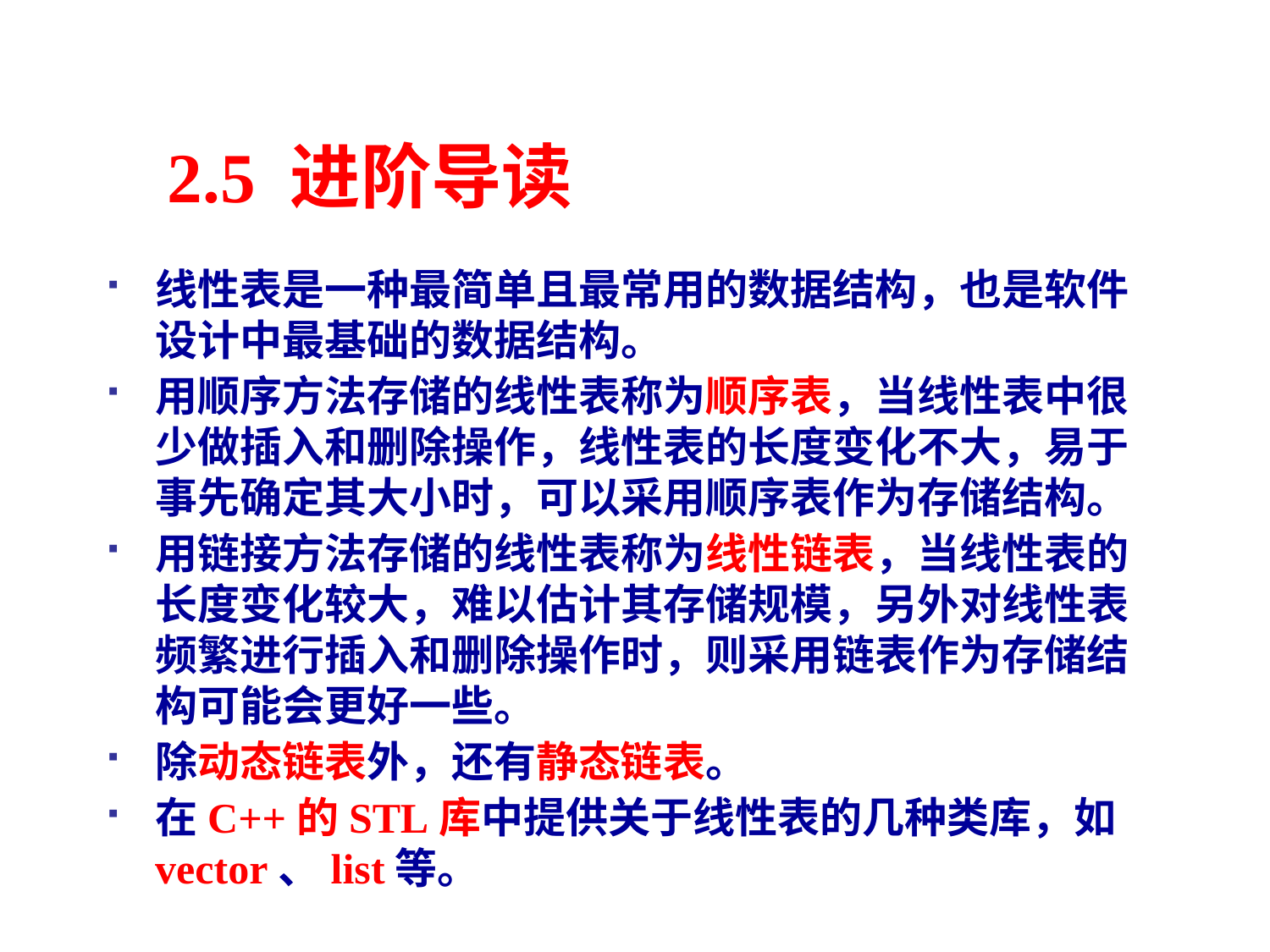

2.5 进阶导读
线性表是一种最简单且最常用的数据结构，也是软件设计中最基础的数据结构。
用顺序方法存储的线性表称为顺序表，当线性表中很少做插入和删除操作，线性表的长度变化不大，易于事先确定其大小时，可以采用顺序表作为存储结构。
用链接方法存储的线性表称为线性链表，当线性表的长度变化较大，难以估计其存储规模，另外对线性表频繁进行插入和删除操作时，则采用链表作为存储结构可能会更好一些。
除动态链表外，还有静态链表。
在C++的STL库中提供关于线性表的几种类库，如vector、list等。

193